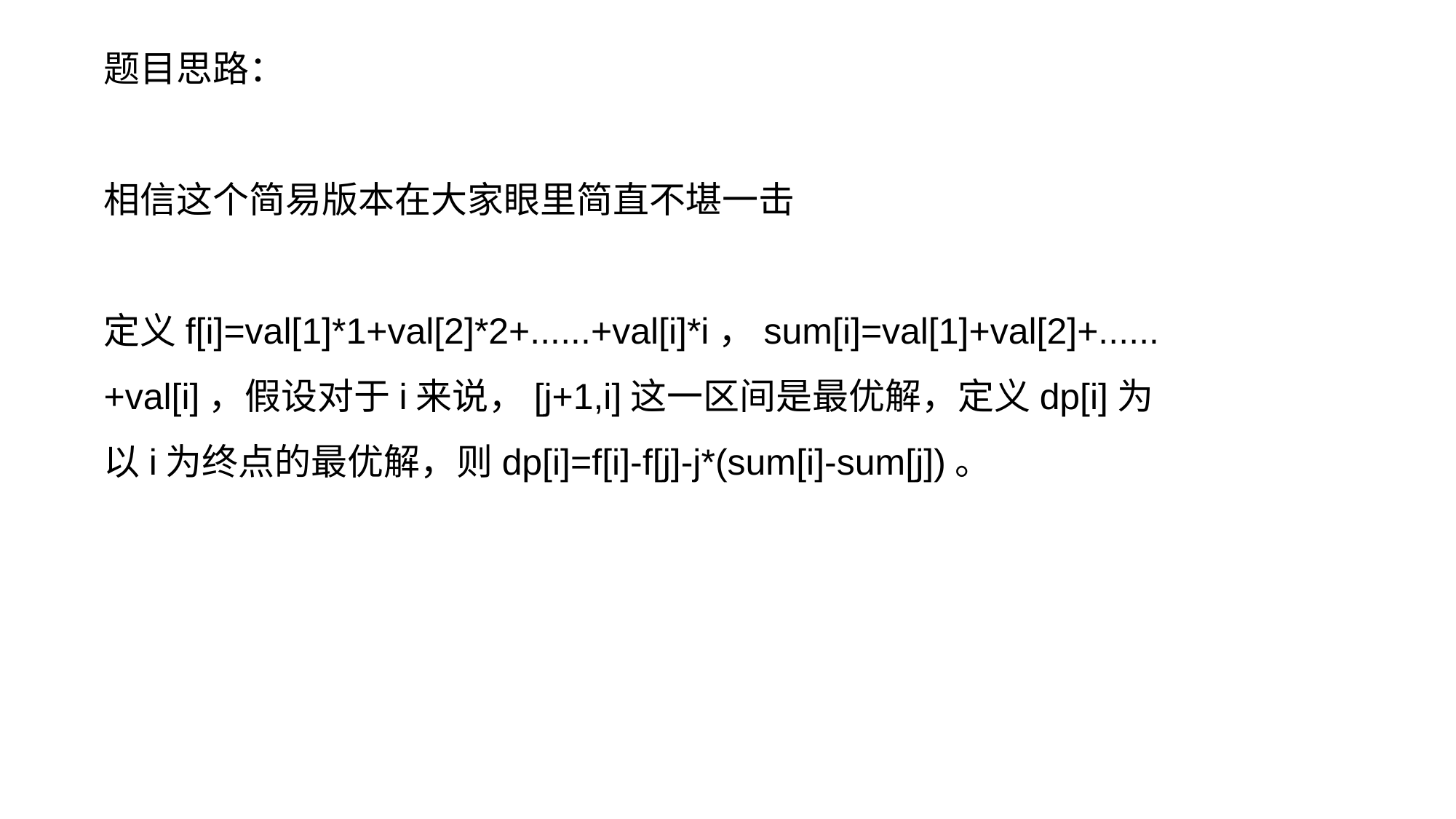

题目思路：

相信这个简易版本在大家眼里简直不堪一击

定义f[i]=val[1]*1+val[2]*2+......+val[i]*i，sum[i]=val[1]+val[2]+......+val[i]，假设对于i来说，[j+1,i]这一区间是最优解，定义dp[i]为以i为终点的最优解，则dp[i]=f[i]-f[j]-j*(sum[i]-sum[j])。